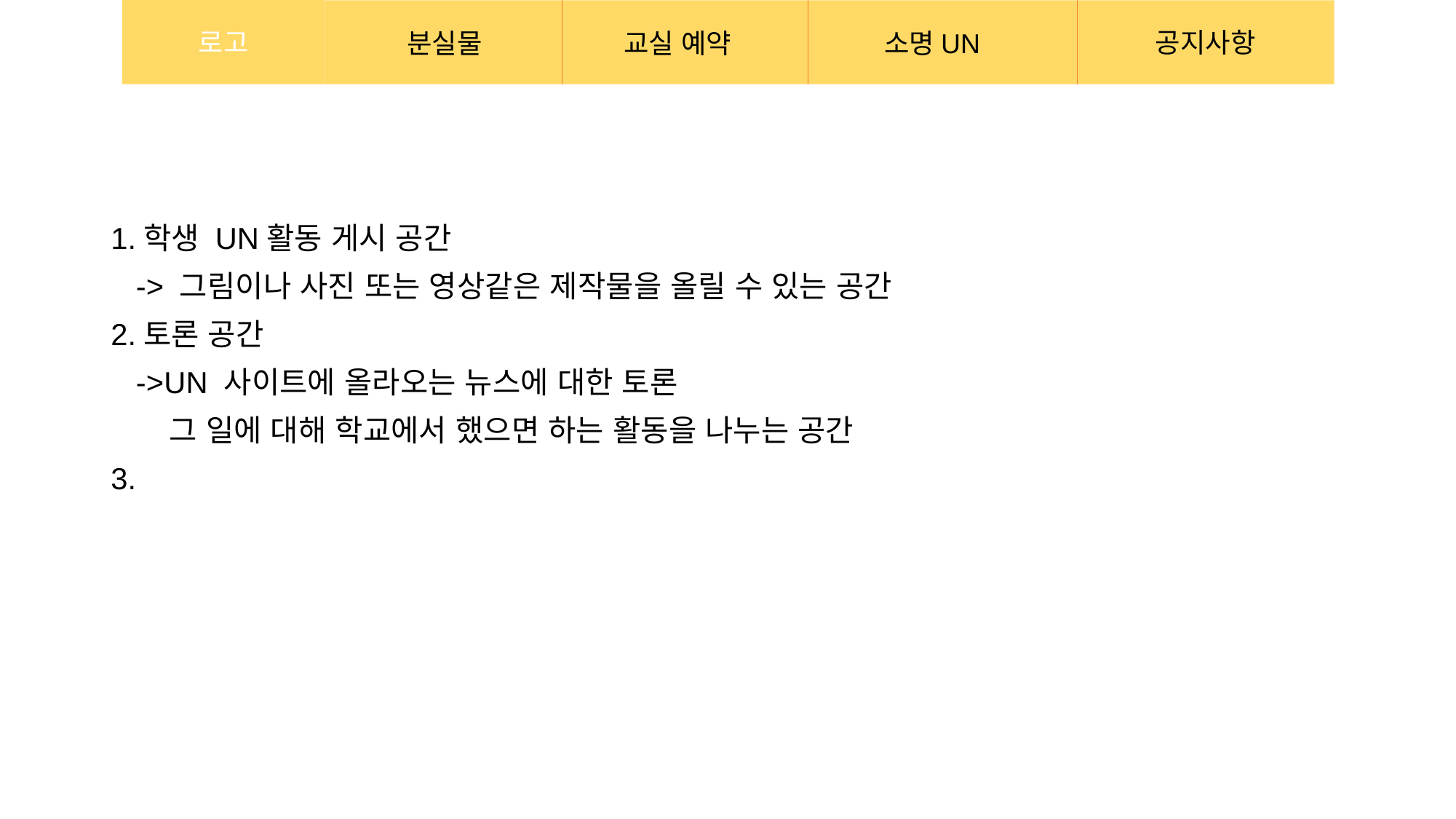

1.학생 UN활동 게시 공간
   -> 그림이나 사진 또는 영상같은 제작물을 올릴 수 있는 공간
2.토론 공간
   ->UN 사이트에 올라오는 뉴스에 대한 토론
      그 일에 대해 학교에서 했으면 하는 활동을 나누는 공간
3.